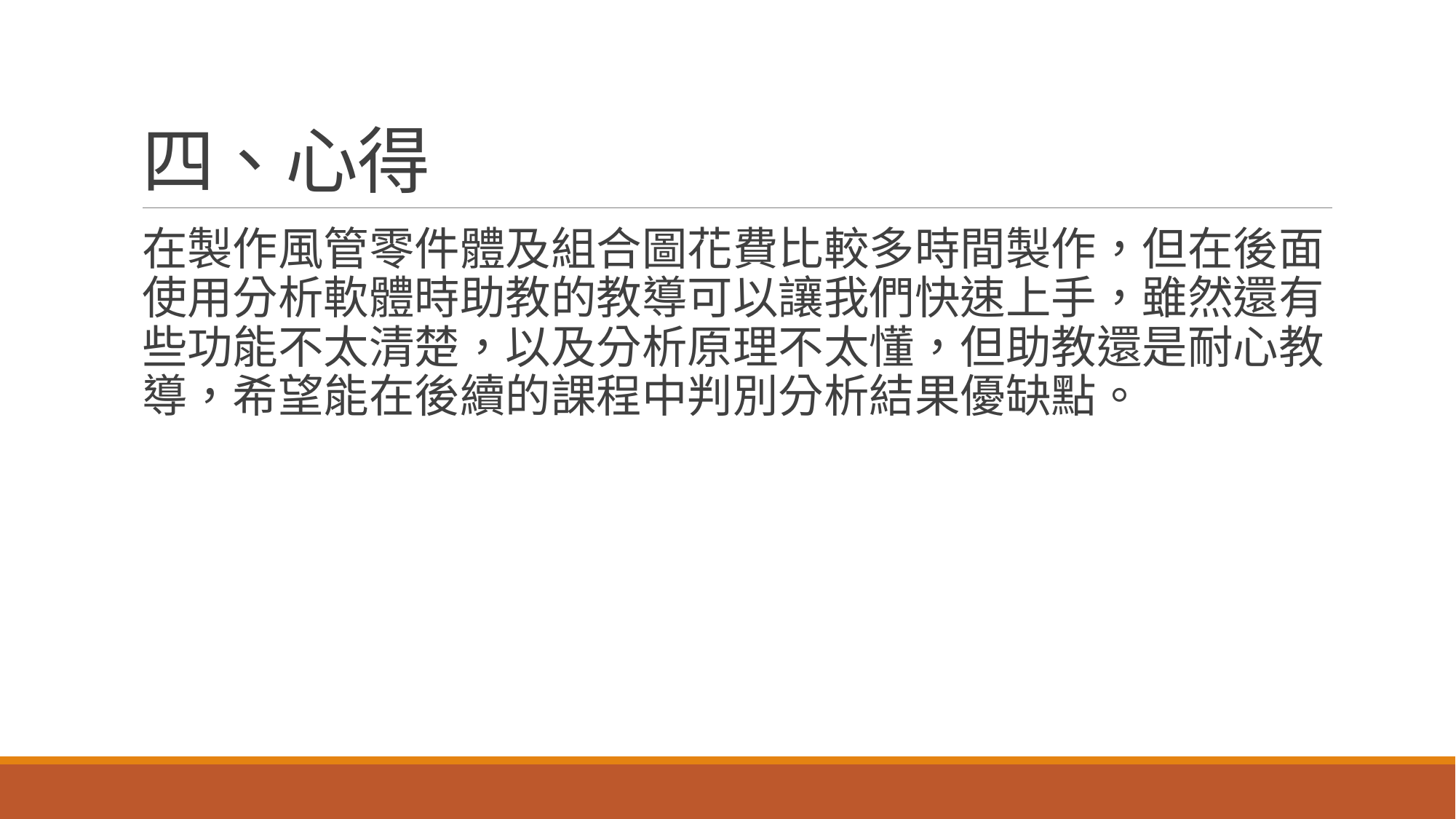

# 四、心得
在製作風管零件體及組合圖花費比較多時間製作，但在後面使用分析軟體時助教的教導可以讓我們快速上手，雖然還有些功能不太清楚，以及分析原理不太懂，但助教還是耐心教導，希望能在後續的課程中判別分析結果優缺點。